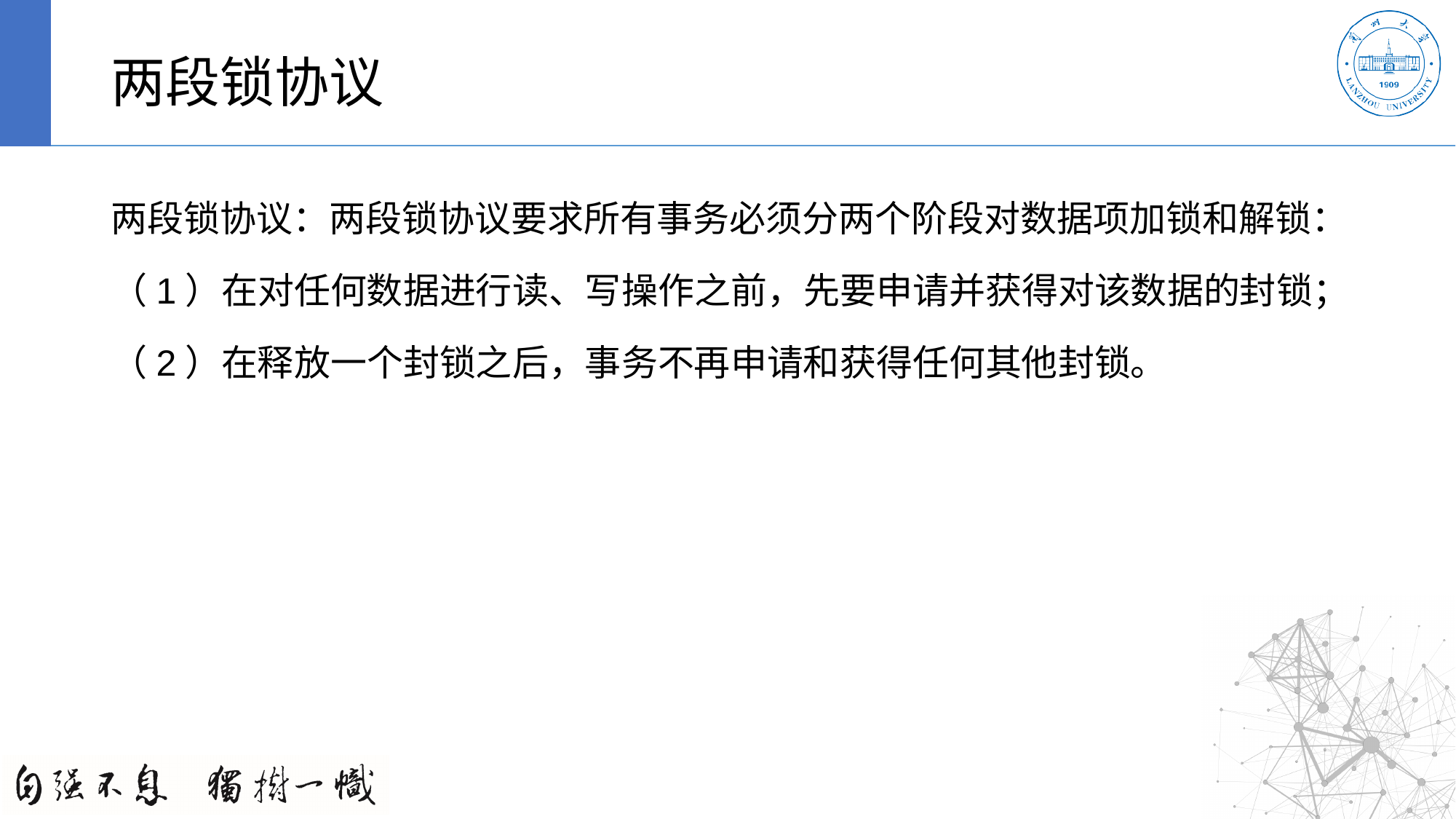

# 两段锁协议
两段锁协议：两段锁协议要求所有事务必须分两个阶段对数据项加锁和解锁：
（1）在对任何数据进行读、写操作之前，先要申请并获得对该数据的封锁；
（2）在释放一个封锁之后，事务不再申请和获得任何其他封锁。